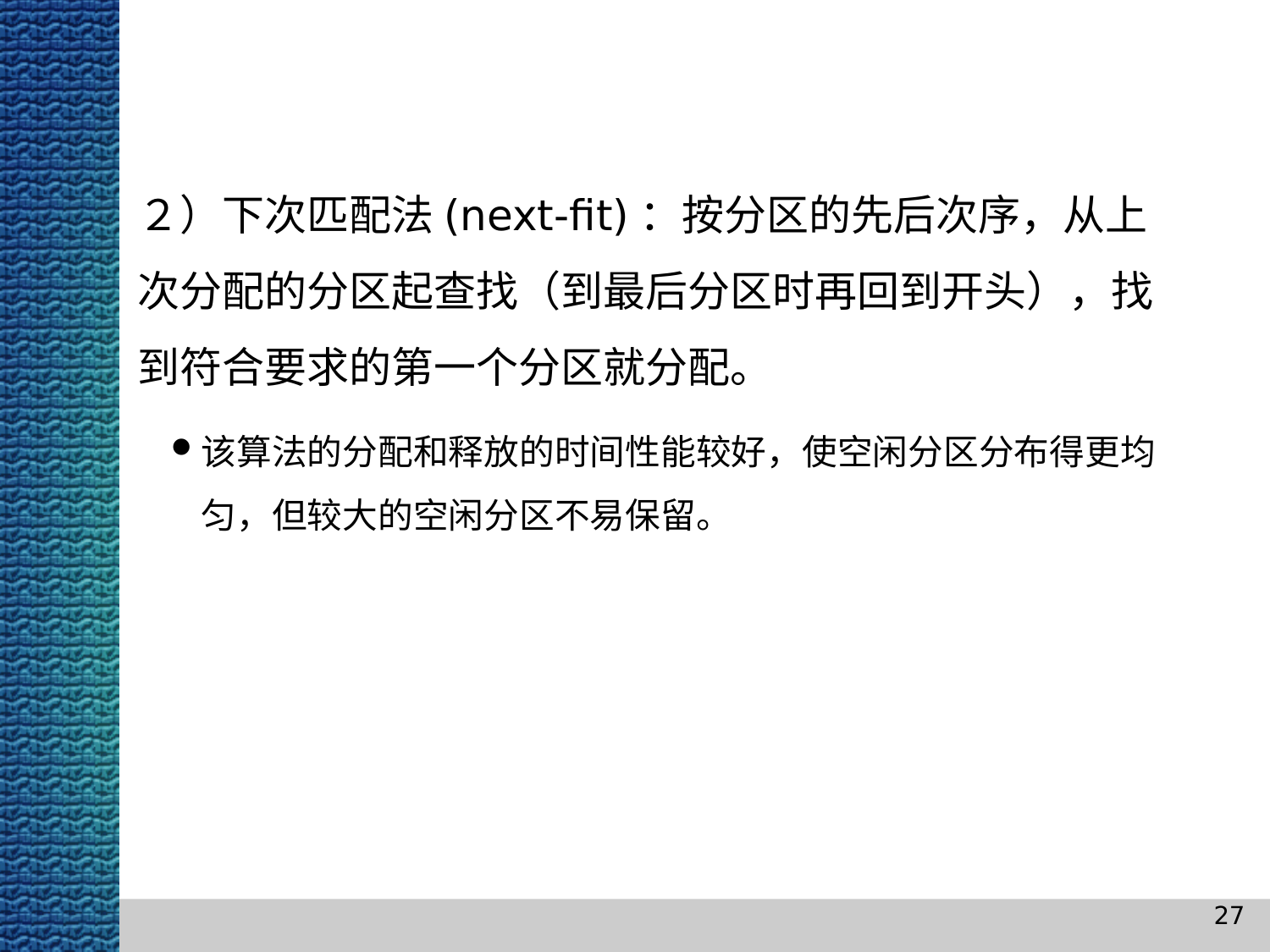

２）下次匹配法(next-fit)：按分区的先后次序，从上次分配的分区起查找（到最后分区时再回到开头），找到符合要求的第一个分区就分配。
该算法的分配和释放的时间性能较好，使空闲分区分布得更均匀，但较大的空闲分区不易保留。
27